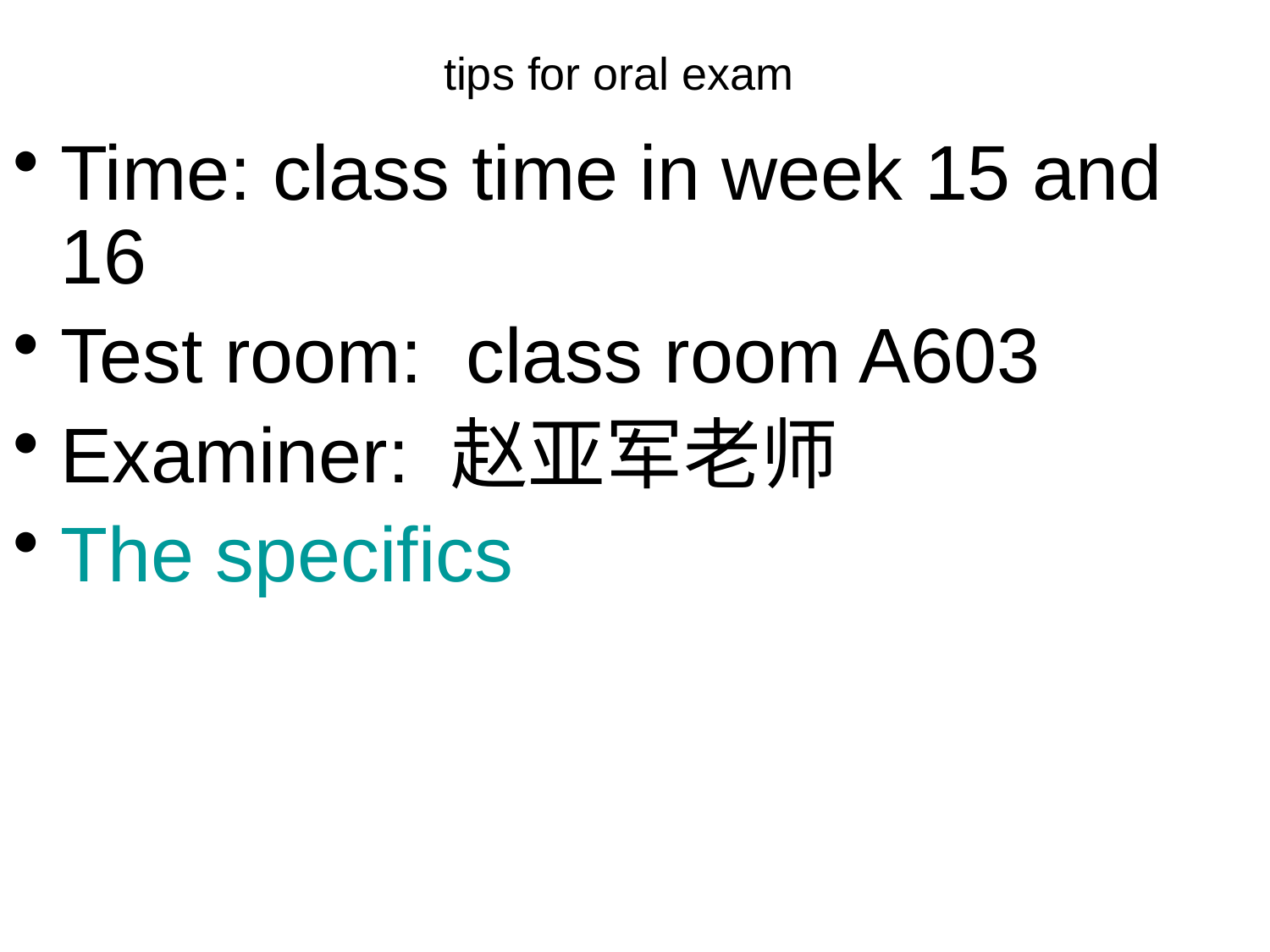

# tips for oral exam
Time: class time in week 15 and 16
Test room:  class room A603
Examiner: 赵亚军老师
The specifics